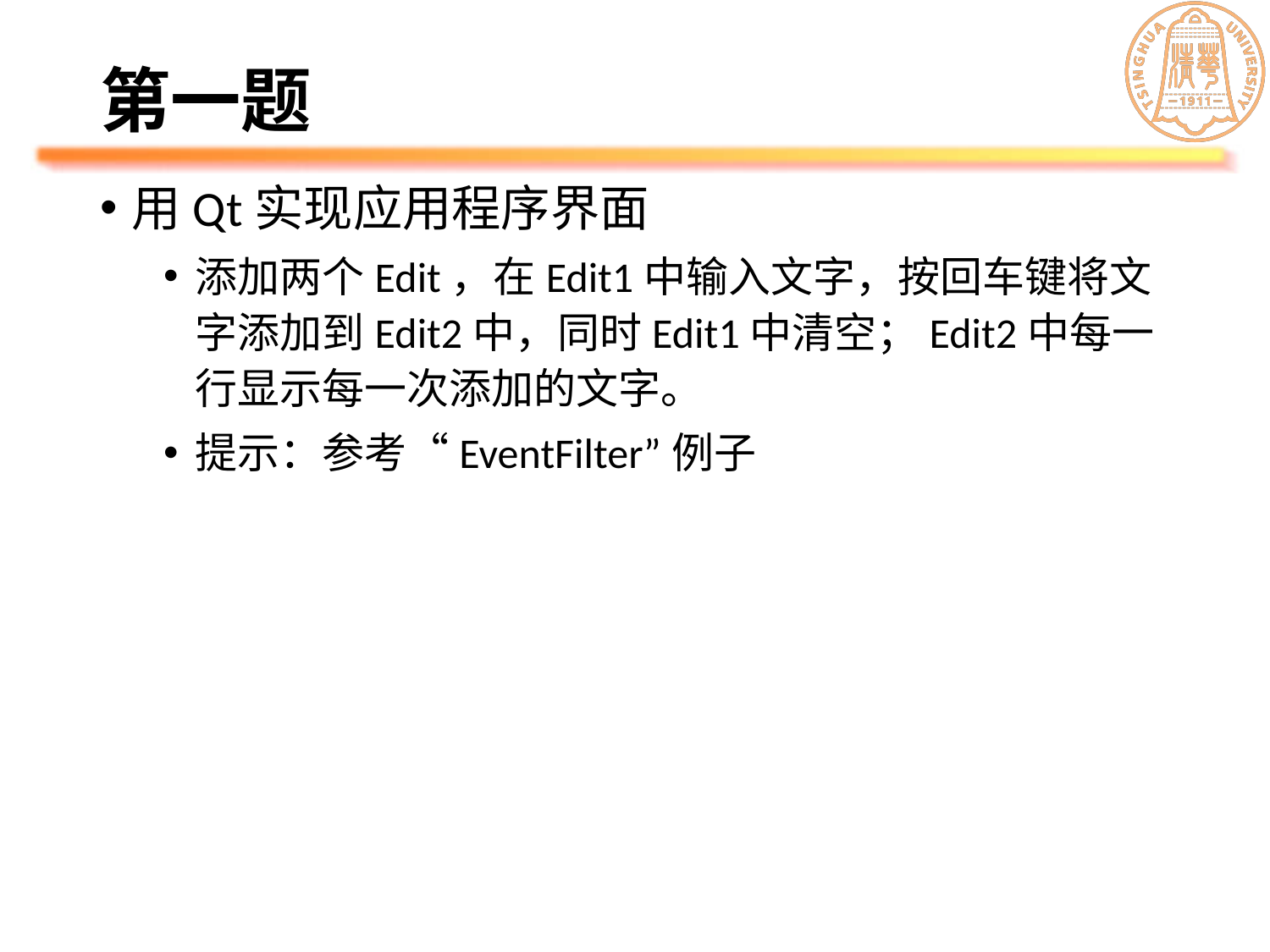

# 第一题
用Qt实现应用程序界面
添加两个Edit，在Edit1中输入文字，按回车键将文字添加到Edit2中，同时Edit1中清空；Edit2中每一行显示每一次添加的文字。
提示：参考“EventFilter”例子

2